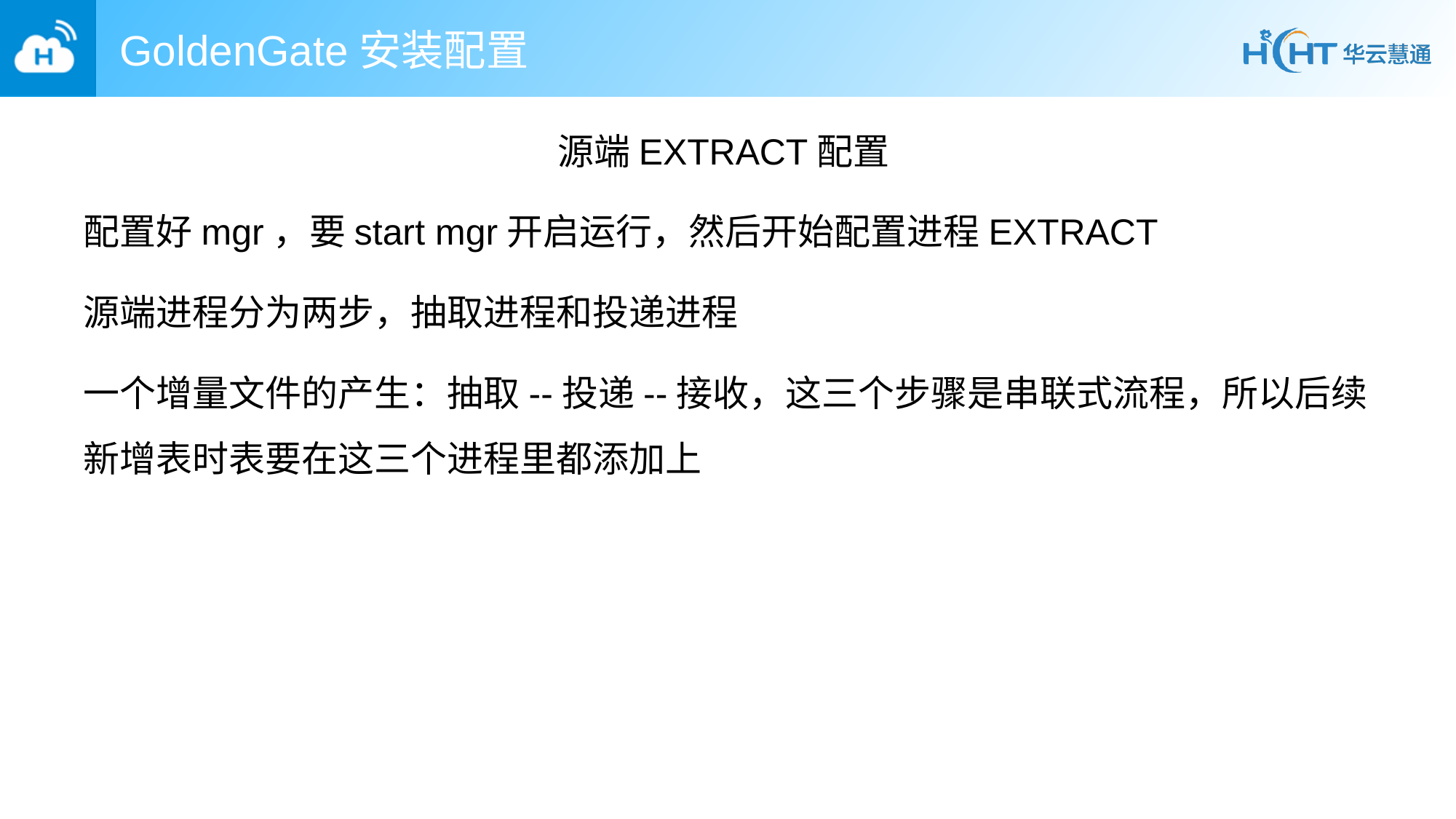

# GoldenGate安装配置
源端EXTRACT配置
配置好mgr，要start mgr开启运行，然后开始配置进程EXTRACT
源端进程分为两步，抽取进程和投递进程
一个增量文件的产生：抽取--投递--接收，这三个步骤是串联式流程，所以后续新增表时表要在这三个进程里都添加上